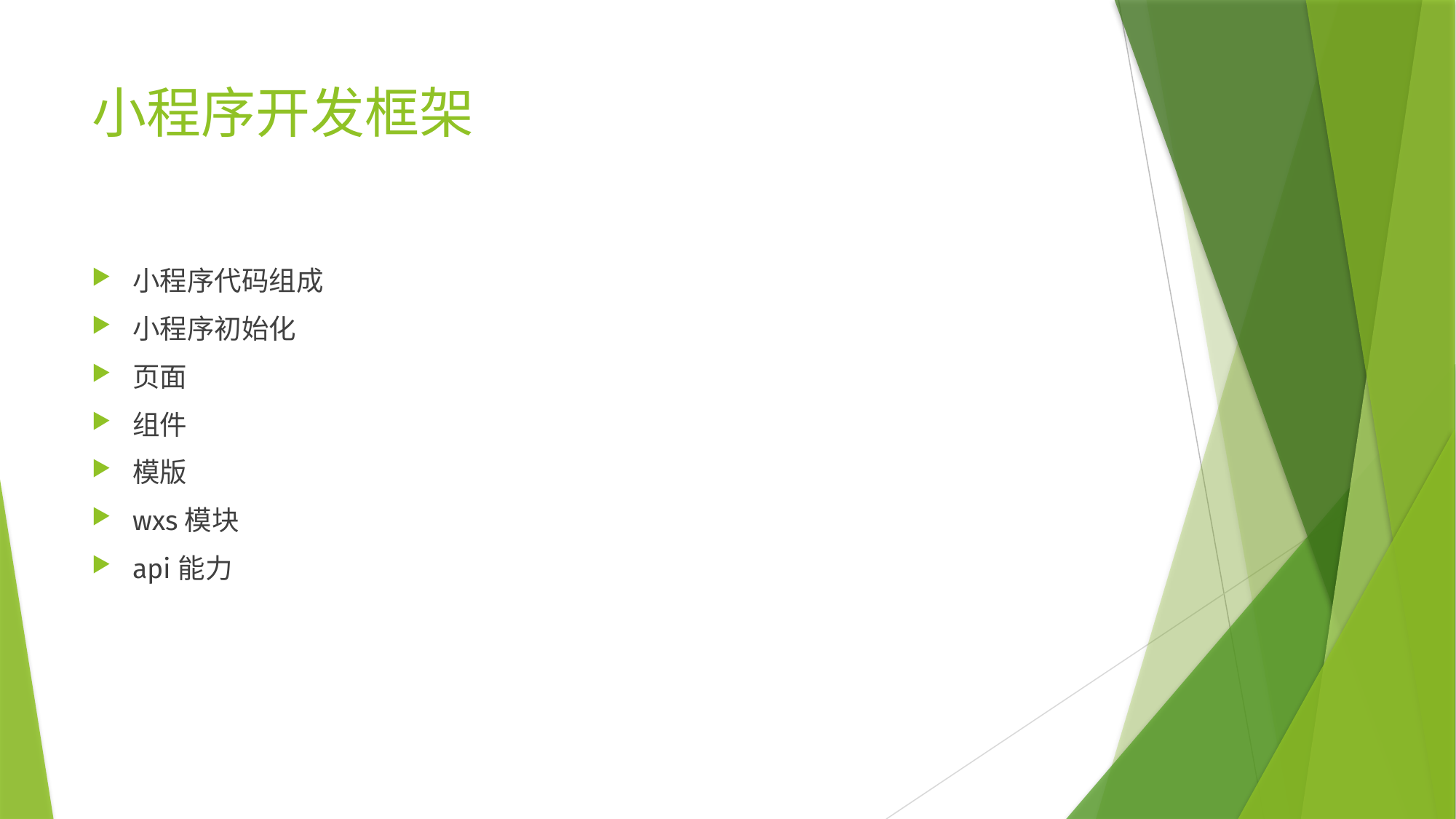

# 小程序开发框架
小程序代码组成
小程序初始化
页面
组件
模版
wxs模块
api能力